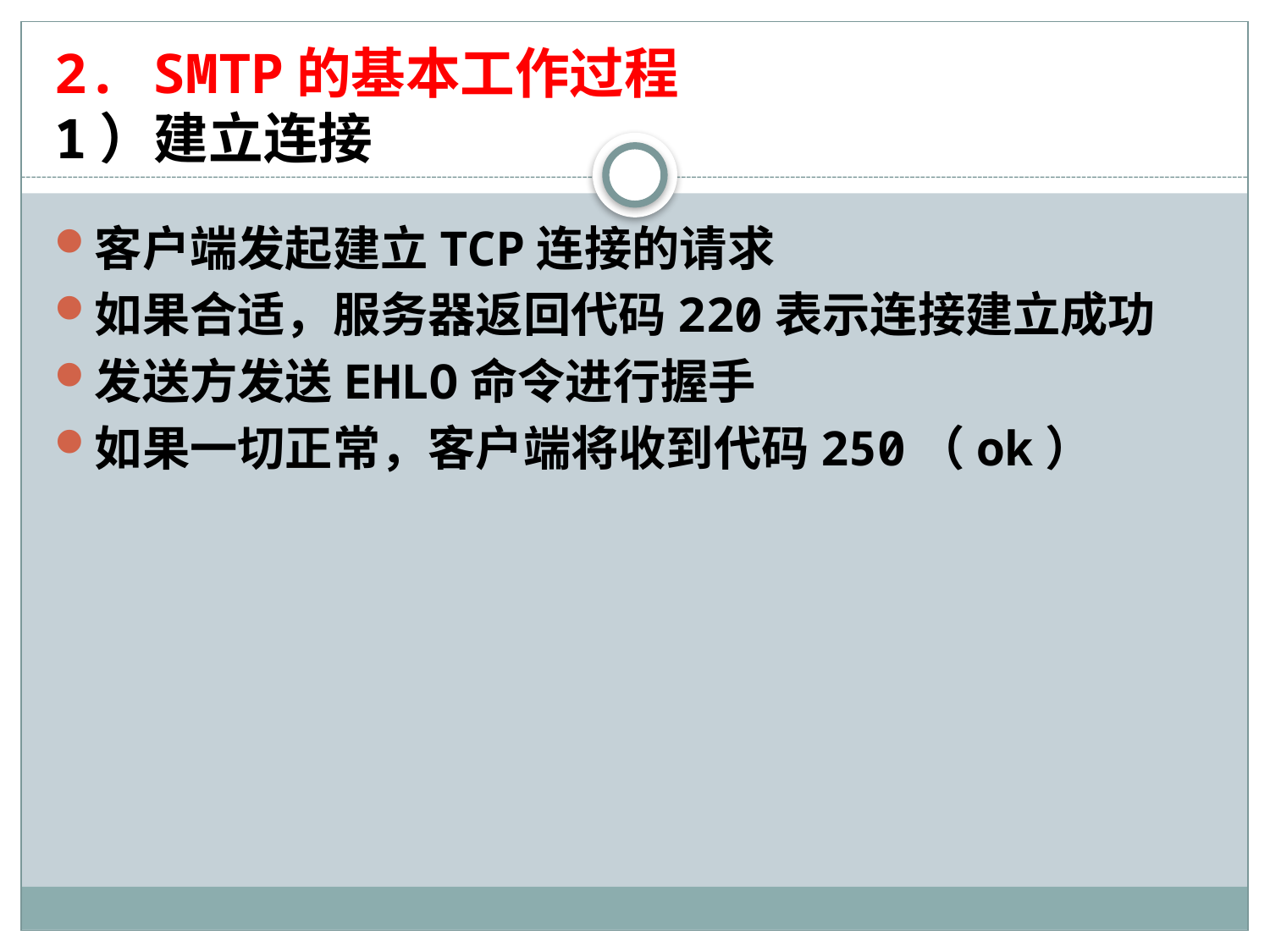

# 2. SMTP的基本工作过程 1）建立连接
客户端发起建立TCP连接的请求
如果合适，服务器返回代码220表示连接建立成功
发送方发送EHLO命令进行握手
如果一切正常，客户端将收到代码250（ok）